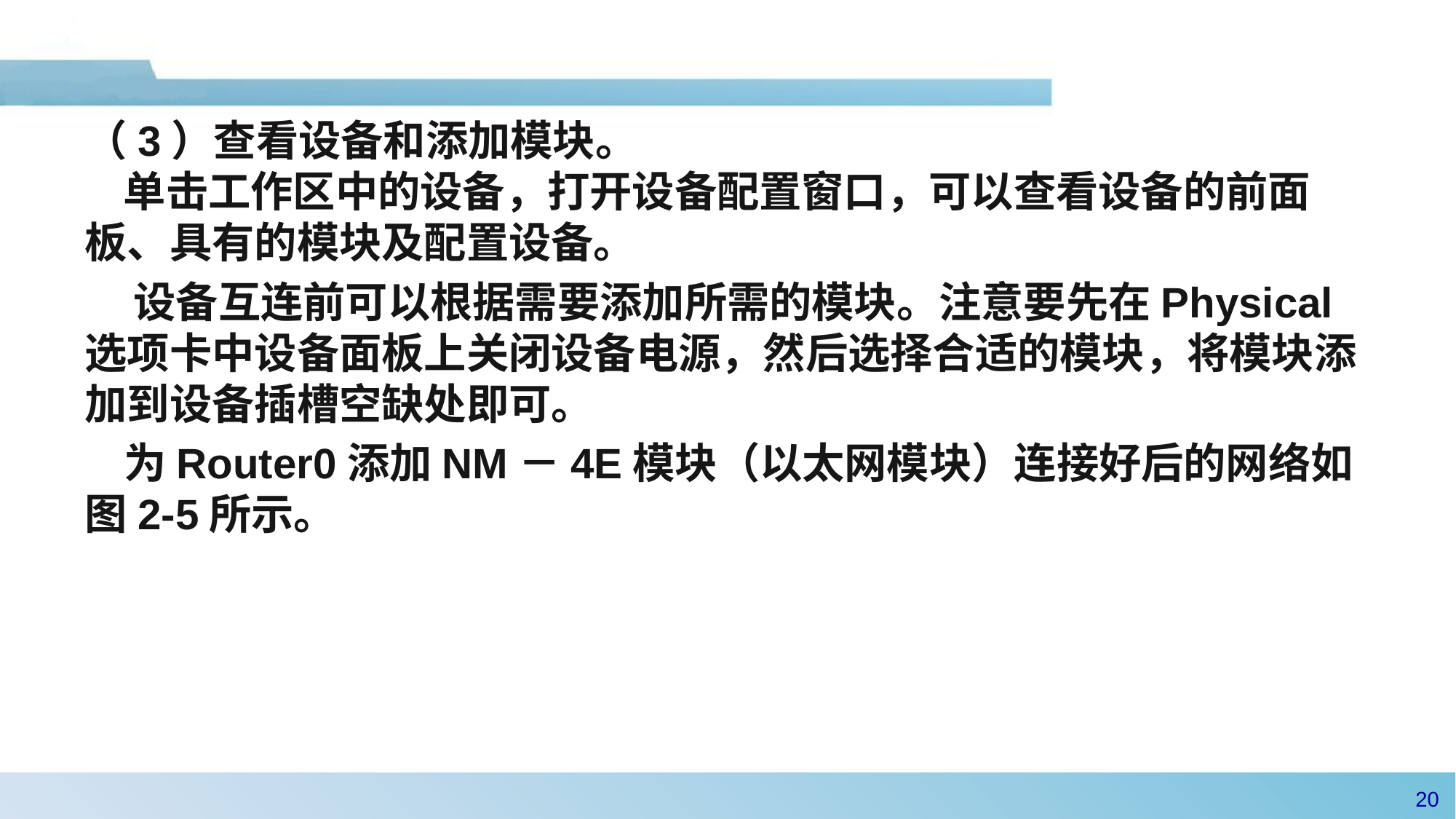

（3）查看设备和添加模块。
    单击工作区中的设备，打开设备配置窗口，可以查看设备的前面板、具有的模块及配置设备。
    设备互连前可以根据需要添加所需的模块。注意要先在Physical选项卡中设备面板上关闭设备电源，然后选择合适的模块，将模块添加到设备插槽空缺处即可。
   为Router0添加NM－4E模块（以太网模块）连接好后的网络如图2-5所示。
20